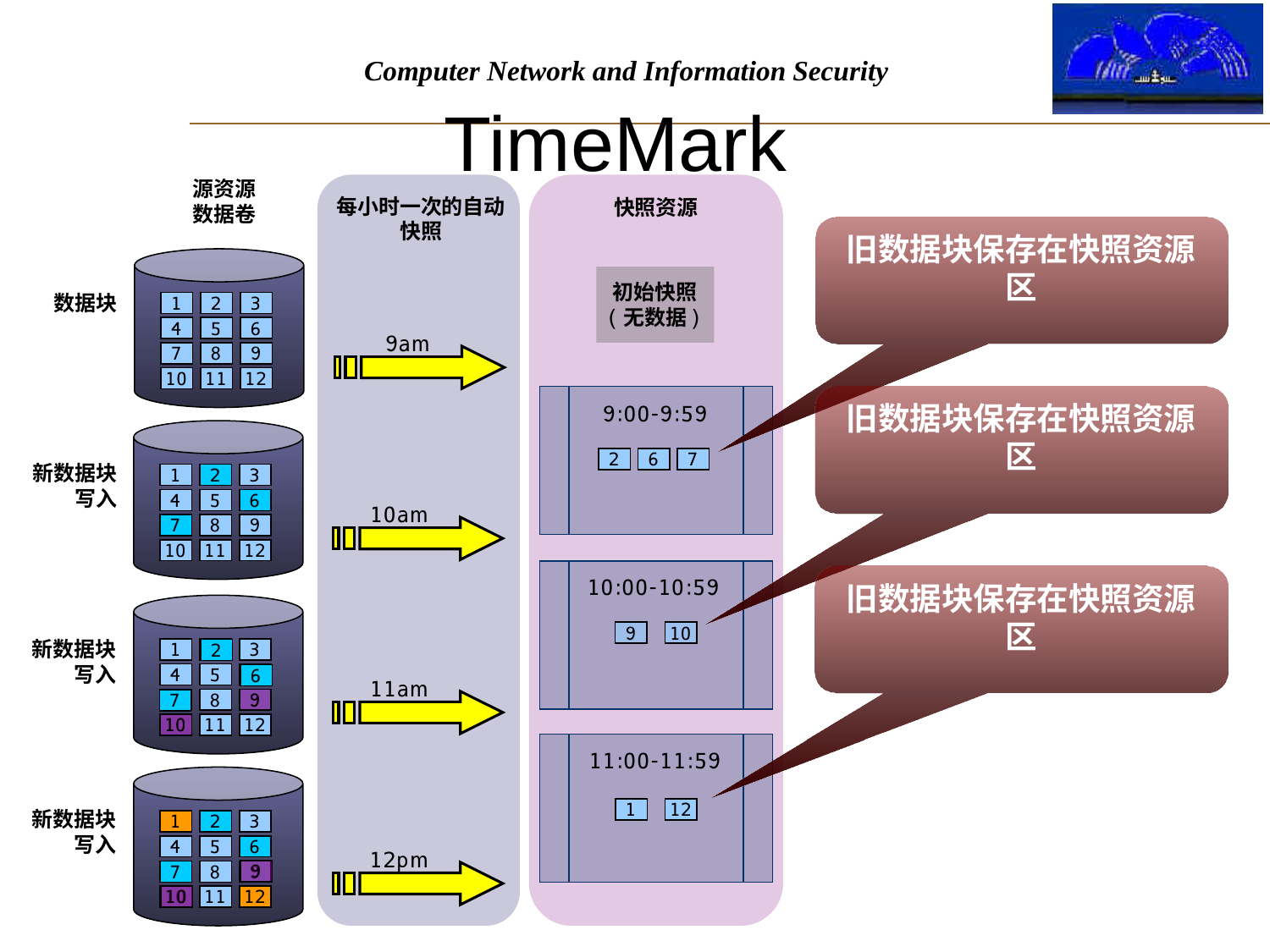

# TimeMark
源资源
数据卷

每小时一次的自动快照
快照资源
旧数据块保存在快照资源区

1
2
3
4
5
6
7
8
9
10
11
12
初始快照
(无数据)
数据块
9am

9:00-9:59

1
2
3
4
5
6
7
8
9
10
11
12
新数据块
写入
旧数据块保存在快照资源区
2
6
7
2
10am

6
7

10:00-10:59

1
2
3
4
5
6
7
8
9
10
11
12
新数据块
写入
旧数据块保存在快照资源区
9
10
2
6
7
11am

9
10

11:00-11:59

1
2
3
4
5
6
7
8
9
10
11
12
新数据块
写入
1
12
1
2
6
9
7
10
12pm

12